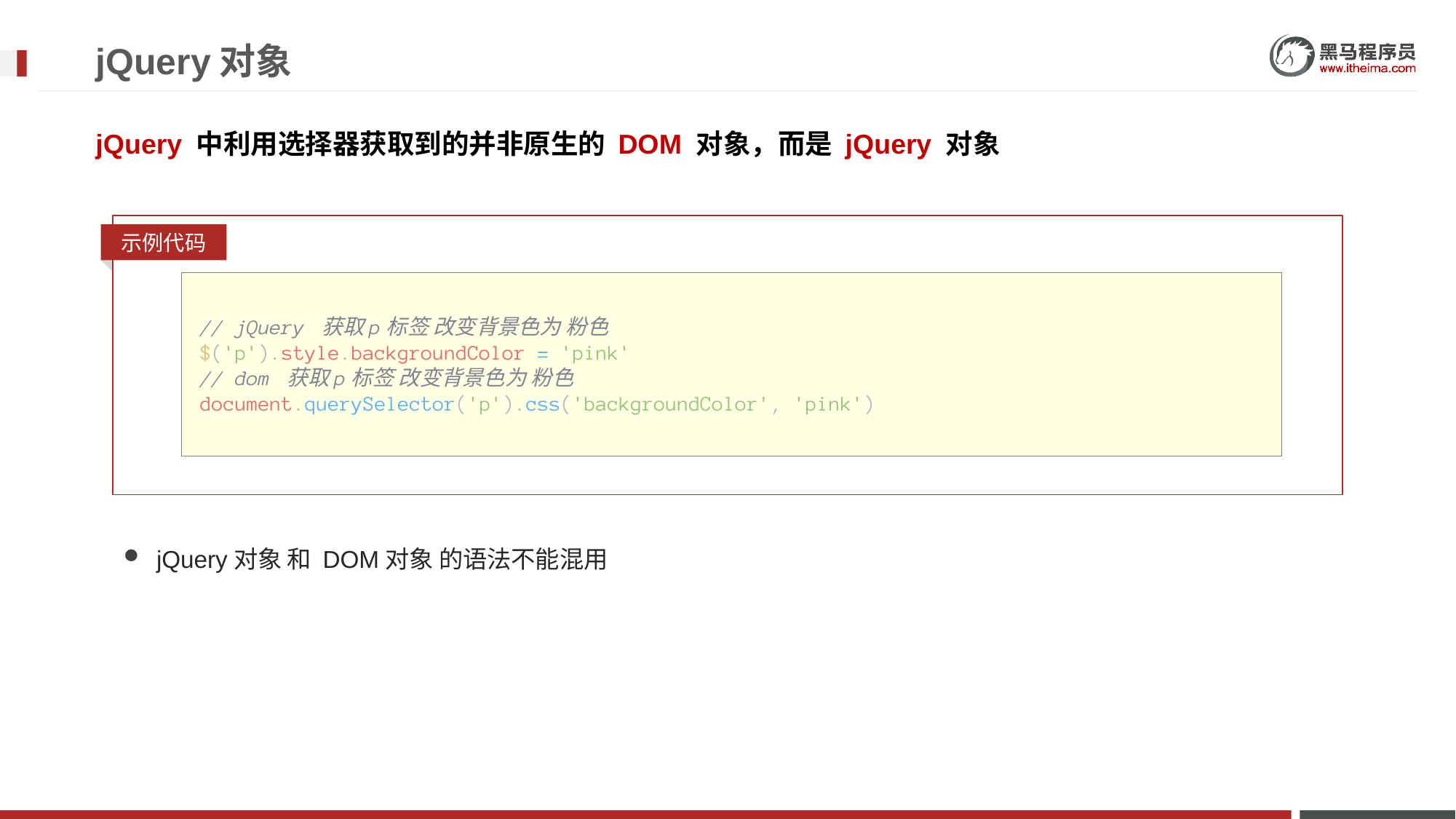

# jQuery对象
jQuery 中利用选择器获取到的并非原生的 DOM 对象，而是 jQuery 对象

示例代码

      // jQuery 获取p标签 改变背景色为 粉色
      $('p').style.backgroundColor = 'pink'
      // dom 获取p标签 改变背景色为 粉色
      document.querySelector('p').css('backgroundColor', 'pink')
jQuery对象 和 DOM对象 的语法不能混用